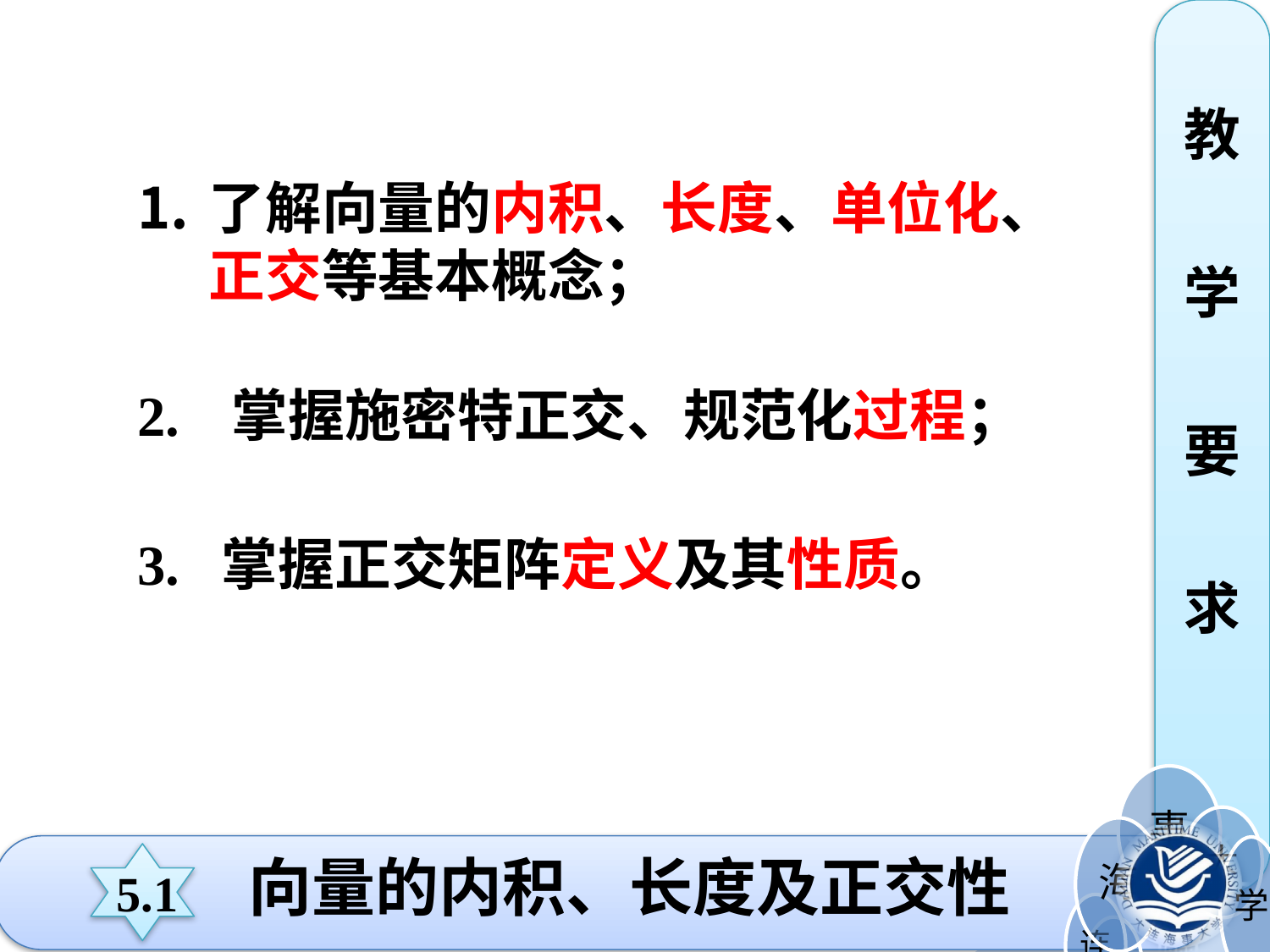

教

学

要

求
了解向量的内积、长度、单位化、正交等基本概念；
2.   掌握施密特正交、规范化过程；
3.  掌握正交矩阵定义及其性质。

向量的内积、长度及正交性
5.1